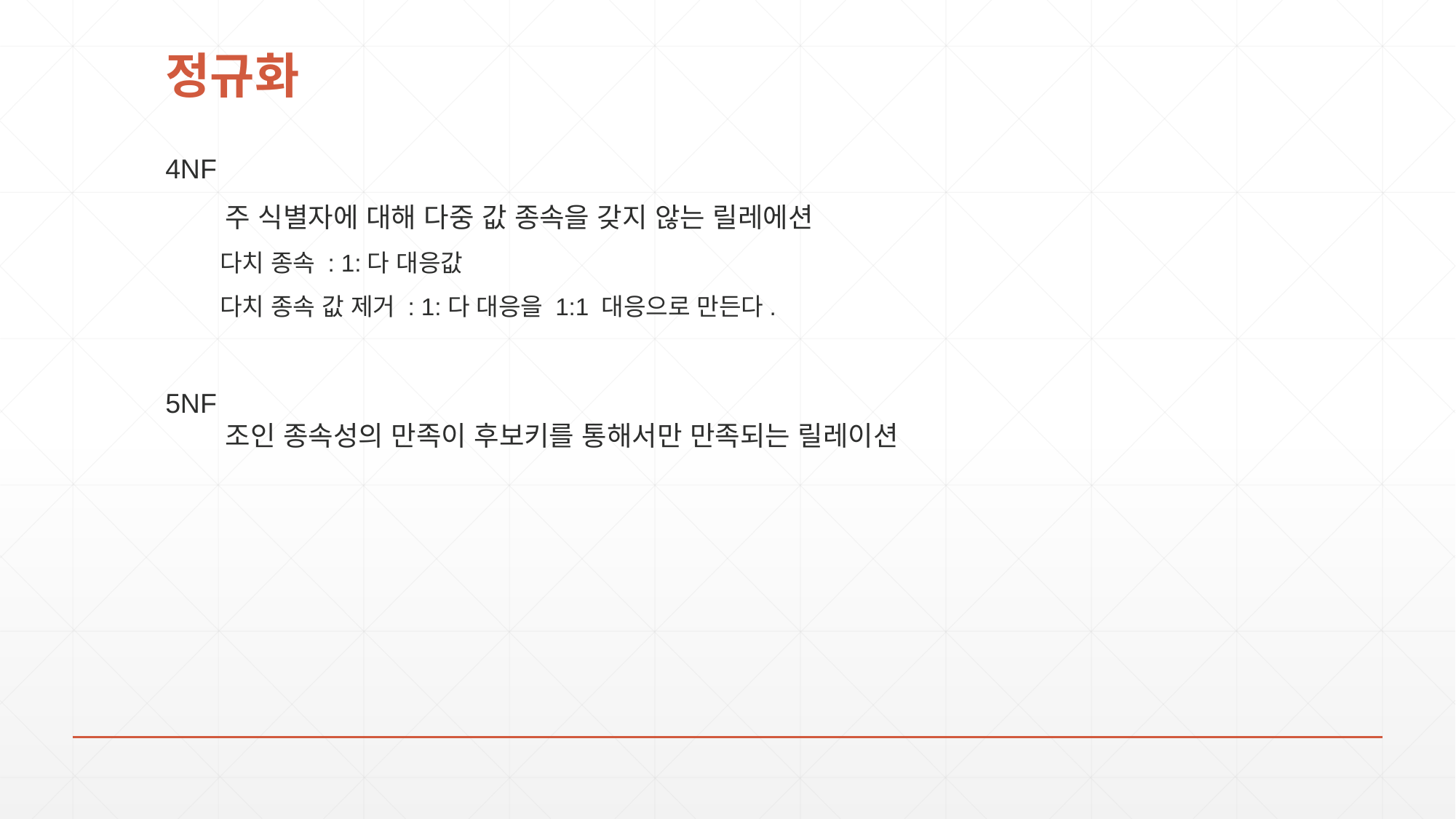

# 정규화
4NF
       주 식별자에 대해 다중 값 종속을 갖지 않는 릴레에션
다치 종속 : 1:다 대응값
다치 종속 값 제거 : 1:다 대응을 1:1 대응으로 만든다.

5NF
       조인 종속성의 만족이 후보키를 통해서만 만족되는 릴레이션